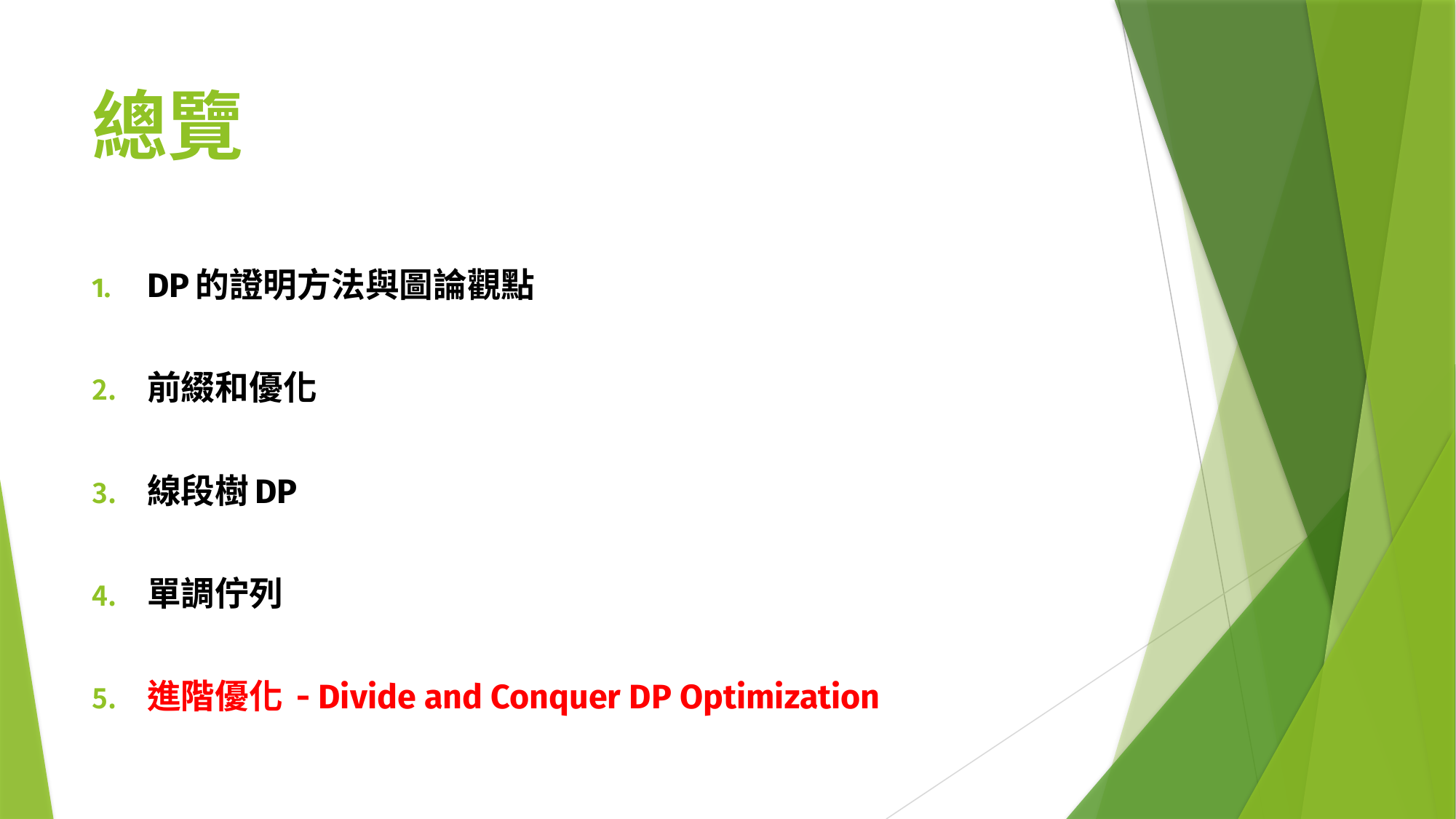

# 總覽
DP的證明方法與圖論觀點

前綴和優化

線段樹DP

單調佇列

進階優化 - Divide and Conquer DP Optimization